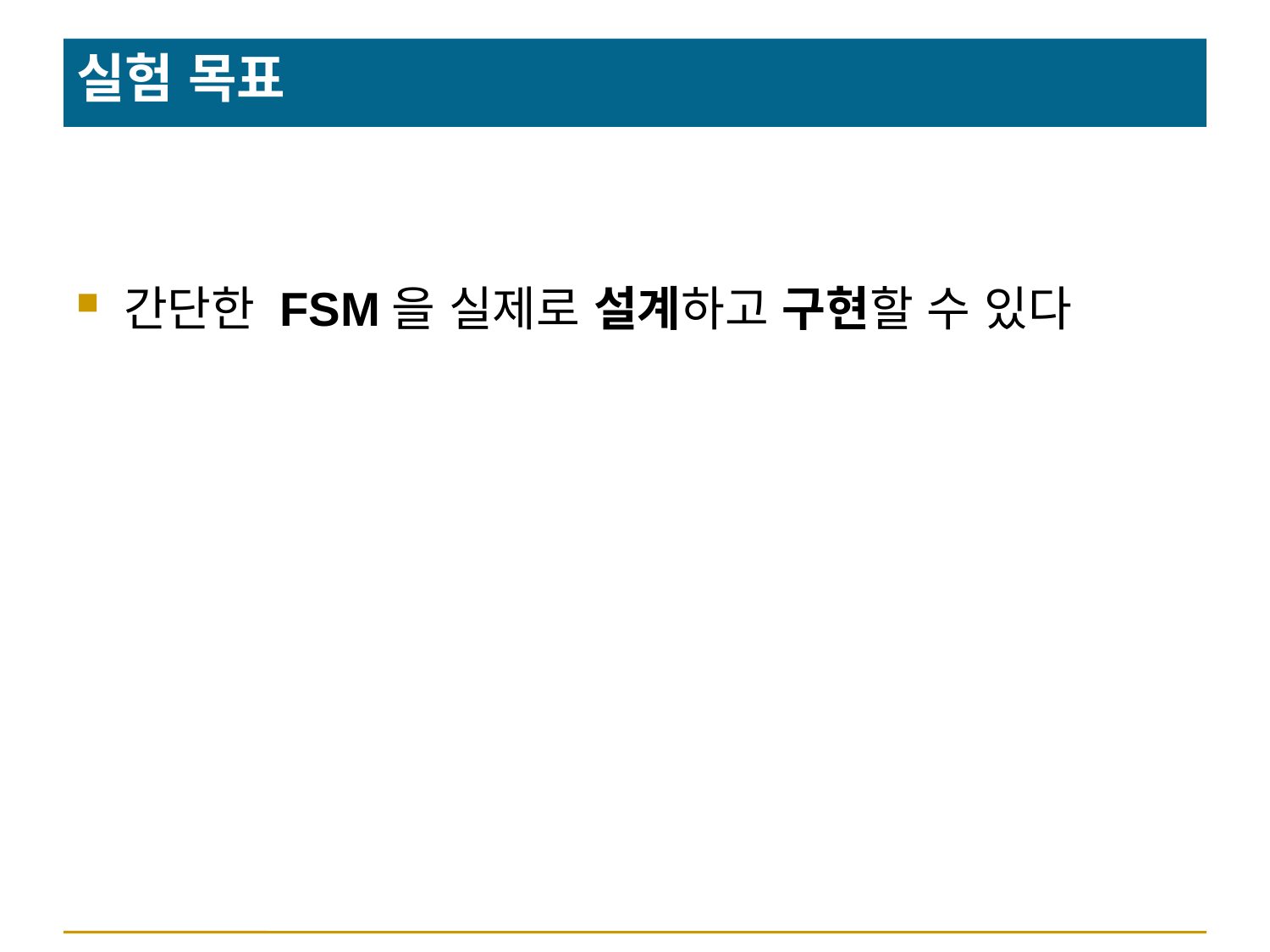

# 실험 목표
간단한 FSM을 실제로 설계하고 구현할 수 있다